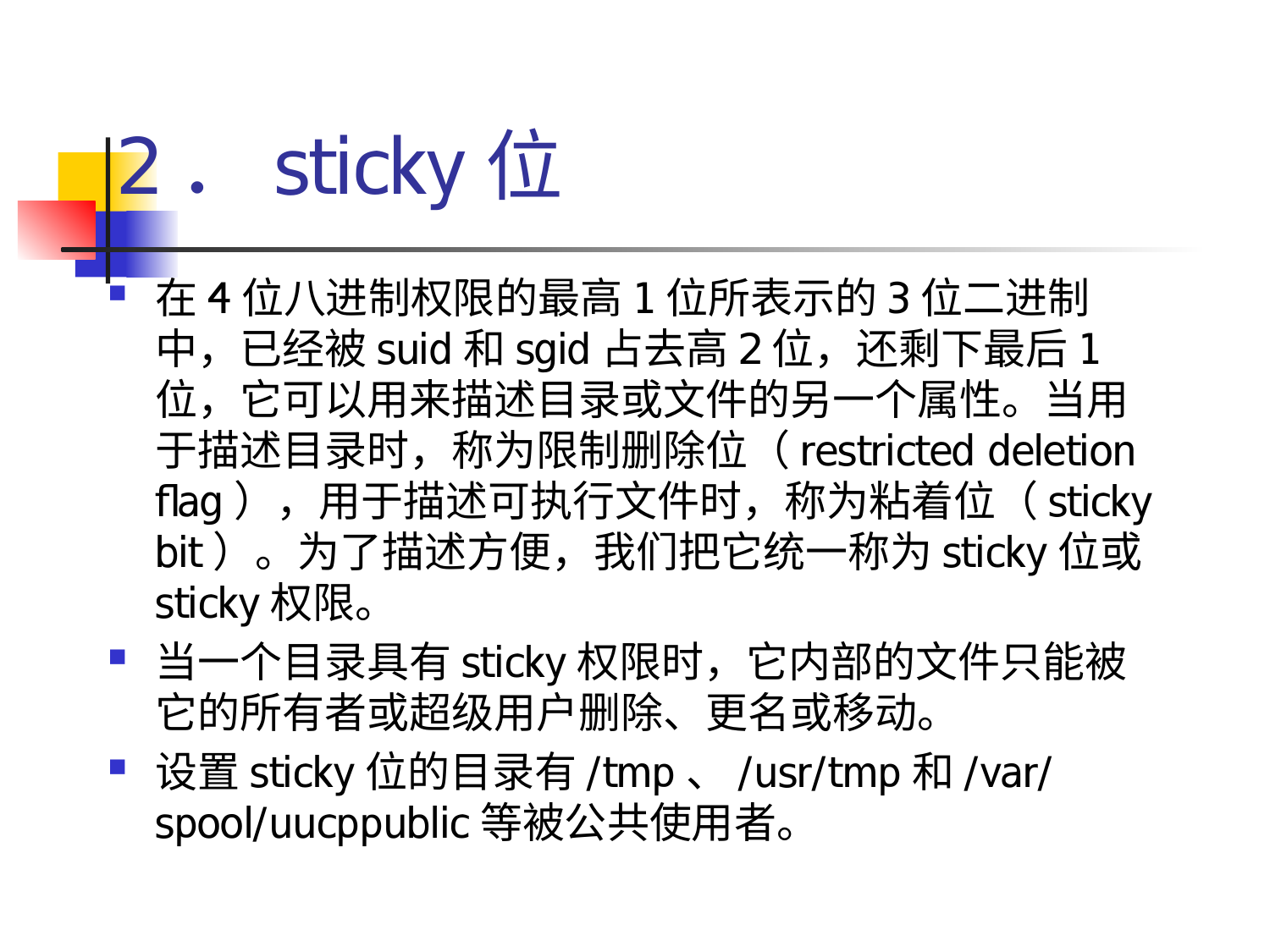

# 2．sticky位
在4位八进制权限的最高1位所表示的3位二进制中，已经被suid和sgid占去高2位，还剩下最后1位，它可以用来描述目录或文件的另一个属性。当用于描述目录时，称为限制删除位（restricted deletion flag），用于描述可执行文件时，称为粘着位（sticky bit）。为了描述方便，我们把它统一称为sticky位或sticky权限。
当一个目录具有sticky权限时，它内部的文件只能被它的所有者或超级用户删除、更名或移动。
设置sticky位的目录有/tmp、/usr/tmp和/var/spool/uucppublic等被公共使用者。